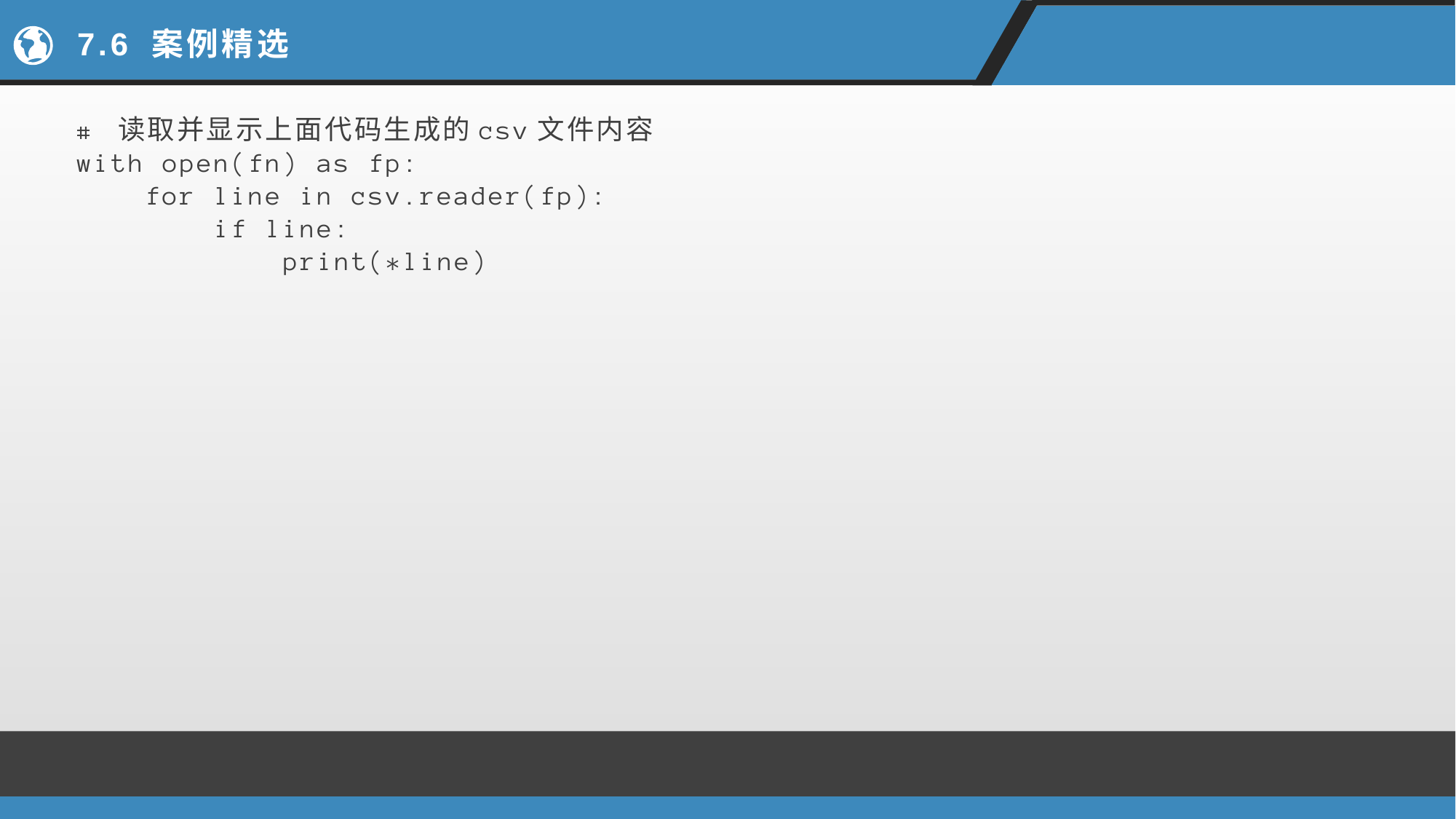

# 7.6 案例精选

# 读取并显示上面代码生成的csv文件内容
with open(fn) as fp:
    for line in csv.reader(fp):
        if line:
            print(*line)